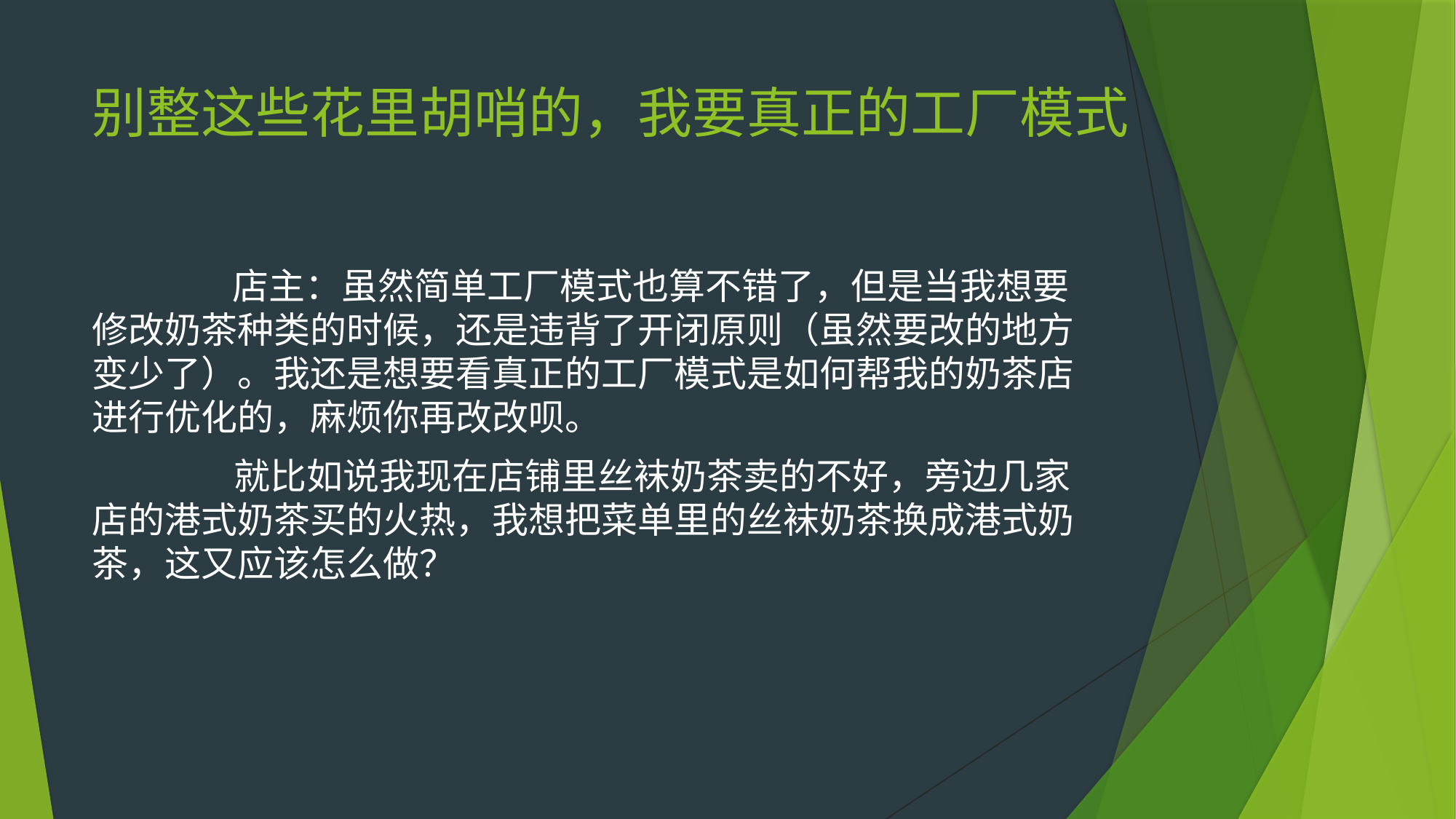

# 别整这些花里胡哨的，我要真正的工厂模式
	    店主：虽然简单工厂模式也算不错了，但是当我想要修改奶茶种类的时候，还是违背了开闭原则（虽然要改的地方变少了）。我还是想要看真正的工厂模式是如何帮我的奶茶店进行优化的，麻烦你再改改呗。
	   就比如说我现在店铺里丝袜奶茶卖的不好，旁边几家店的港式奶茶买的火热，我想把菜单里的丝袜奶茶换成港式奶茶，这又应该怎么做？